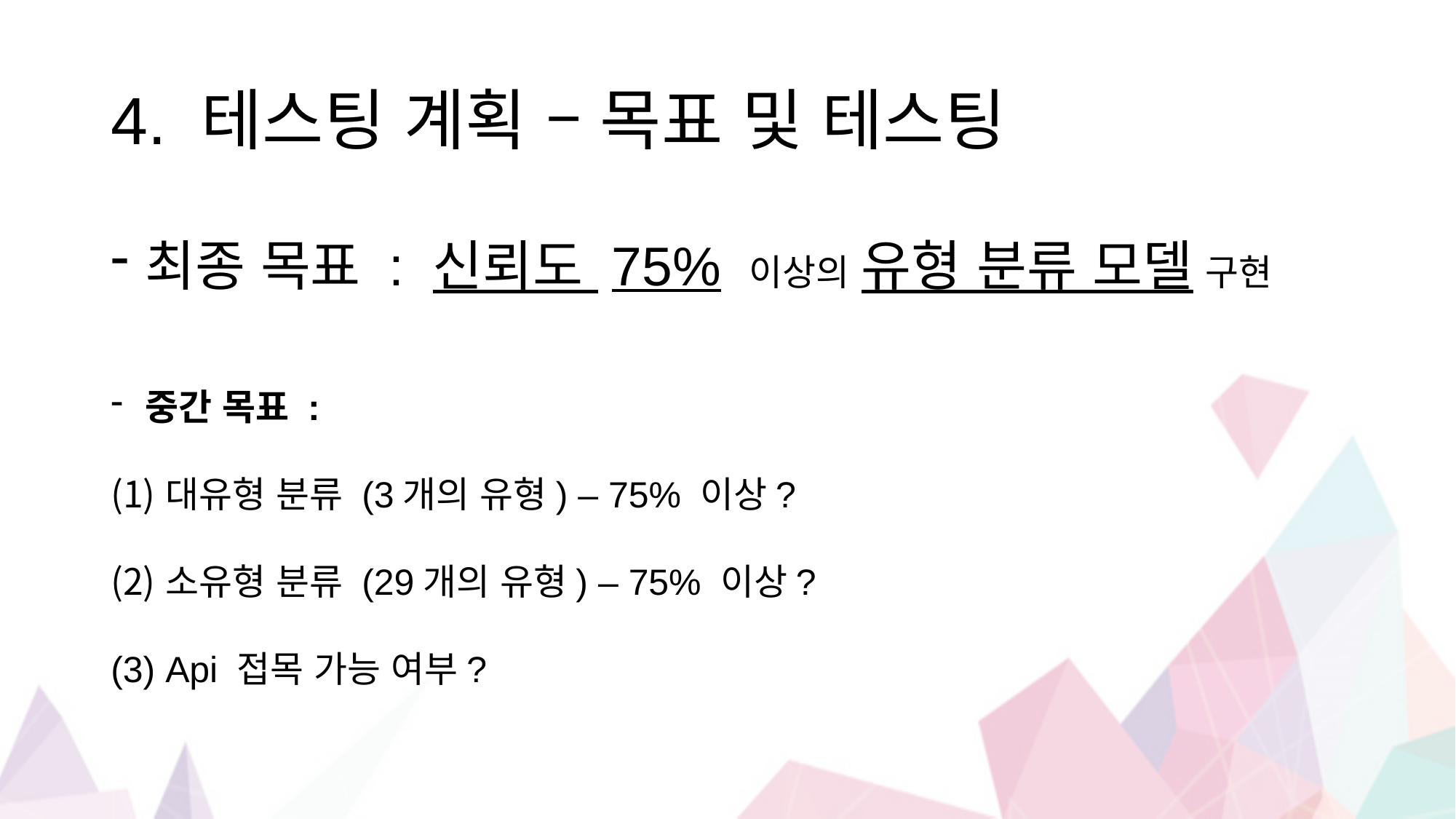

# 4. 테스팅 계획 – 목표 및 테스팅
최종 목표 : 신뢰도 75% 이상의 유형 분류 모델 구현

중간 목표 :

대유형 분류 (3개의 유형) – 75% 이상?

소유형 분류 (29개의 유형) – 75% 이상?

Api 접목 가능 여부?